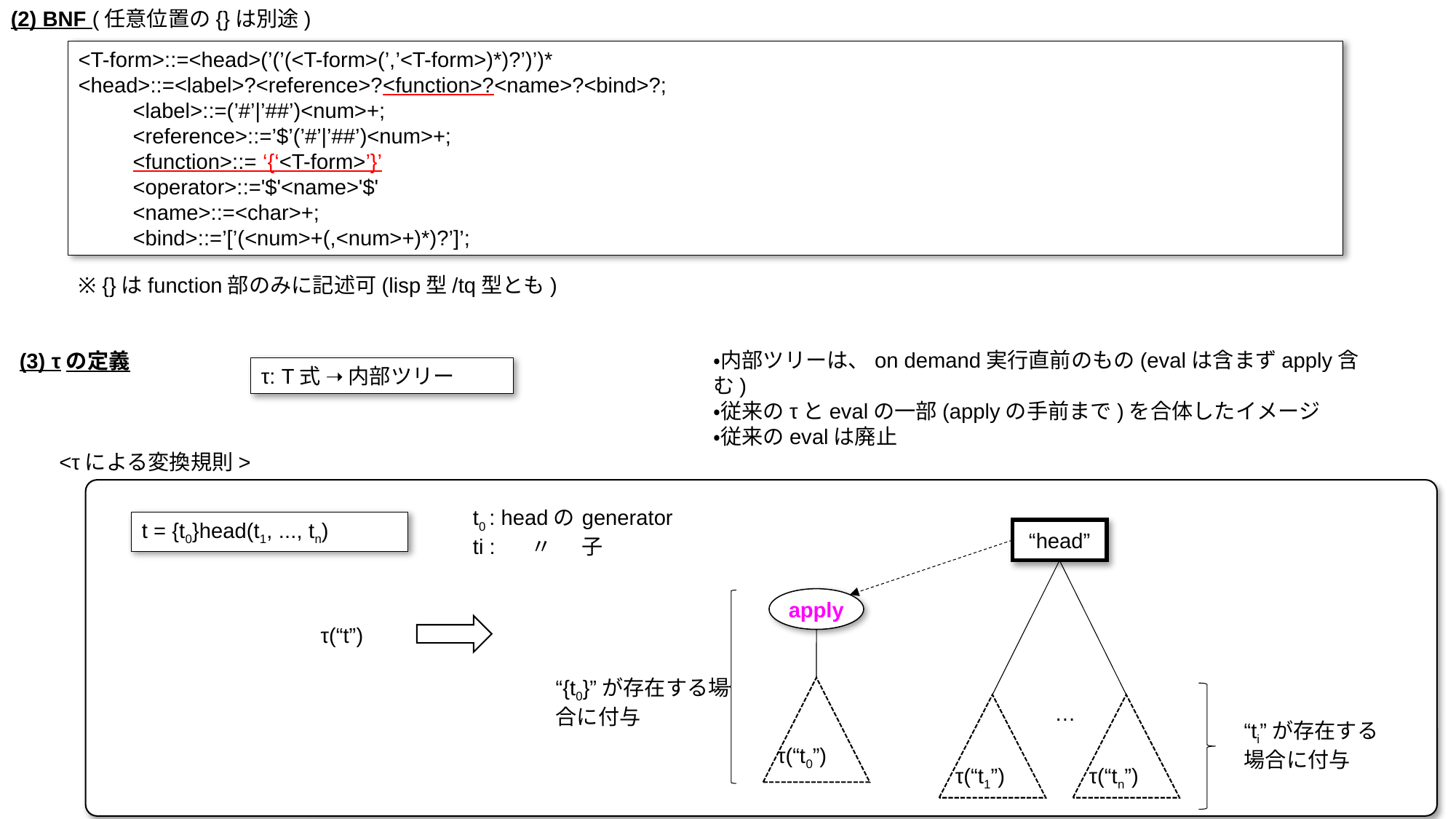

(2) BNF (任意位置の{}は別途)
<T-form>::=<head>(’(’(<T-form>(’,’<T-form>)*)?’)’)*
<head>::=<label>?<reference>?<function>?<name>?<bind>?;
<label>::=(’#’|’##’)<num>+;
<reference>::=’$’(’#’|’##’)<num>+;
<function>::= ‘{‘<T-form>’}’
<operator>::='$'<name>'$'
<name>::=<char>+;
<bind>::=’[’(<num>+(,<num>+)*)?’]’;
※ {}はfunction部のみに記述可(lisp型/tq型とも)
・内部ツリーは、on demand実行直前のもの(evalは含まずapply含む)
・従来のτとevalの一部(applyの手前まで)を合体したイメージ
・従来のevalは廃止
(3) τの定義
τ: T式 ➝ 内部ツリー
<τによる変換規則>

t0 : headの	generator
ti :     〃	子
t = {t0}head(t1, ..., tn)
“head”
apply

τ(“t”)
“{t0}”が存在する場合に付与

…

“ti”が存在する場合に付与
τ(“t0”)
τ(“t1”)
τ(“tn”)